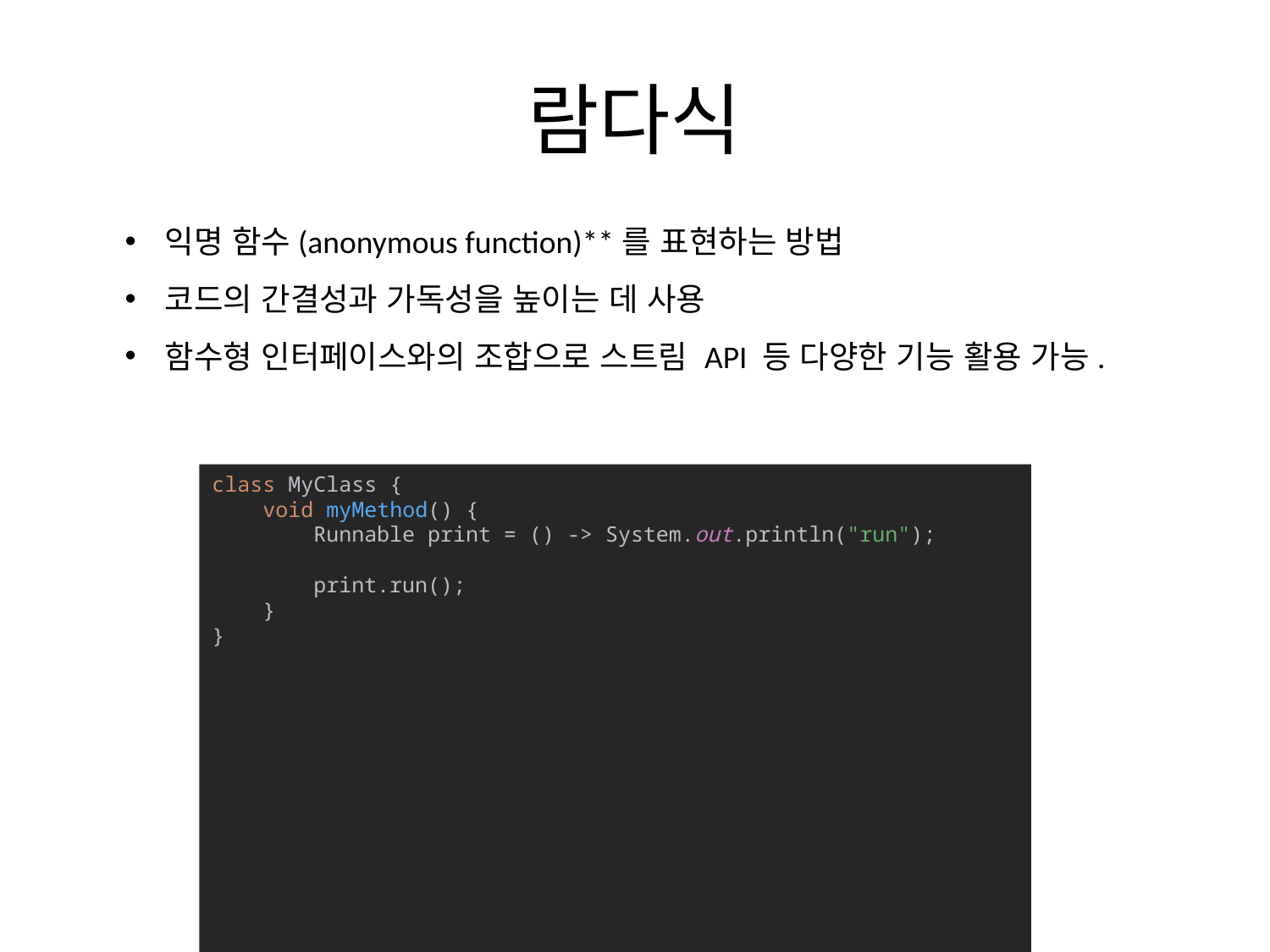

# 람다식
익명 함수(anonymous function)**를 표현하는 방법
코드의 간결성과 가독성을 높이는 데 사용
함수형 인터페이스와의 조합으로 스트림 API 등 다양한 기능 활용 가능.
class MyClass {
    void myMethod() {
        Runnable print = () -> System.out.println("run");
        print.run();
    }
}